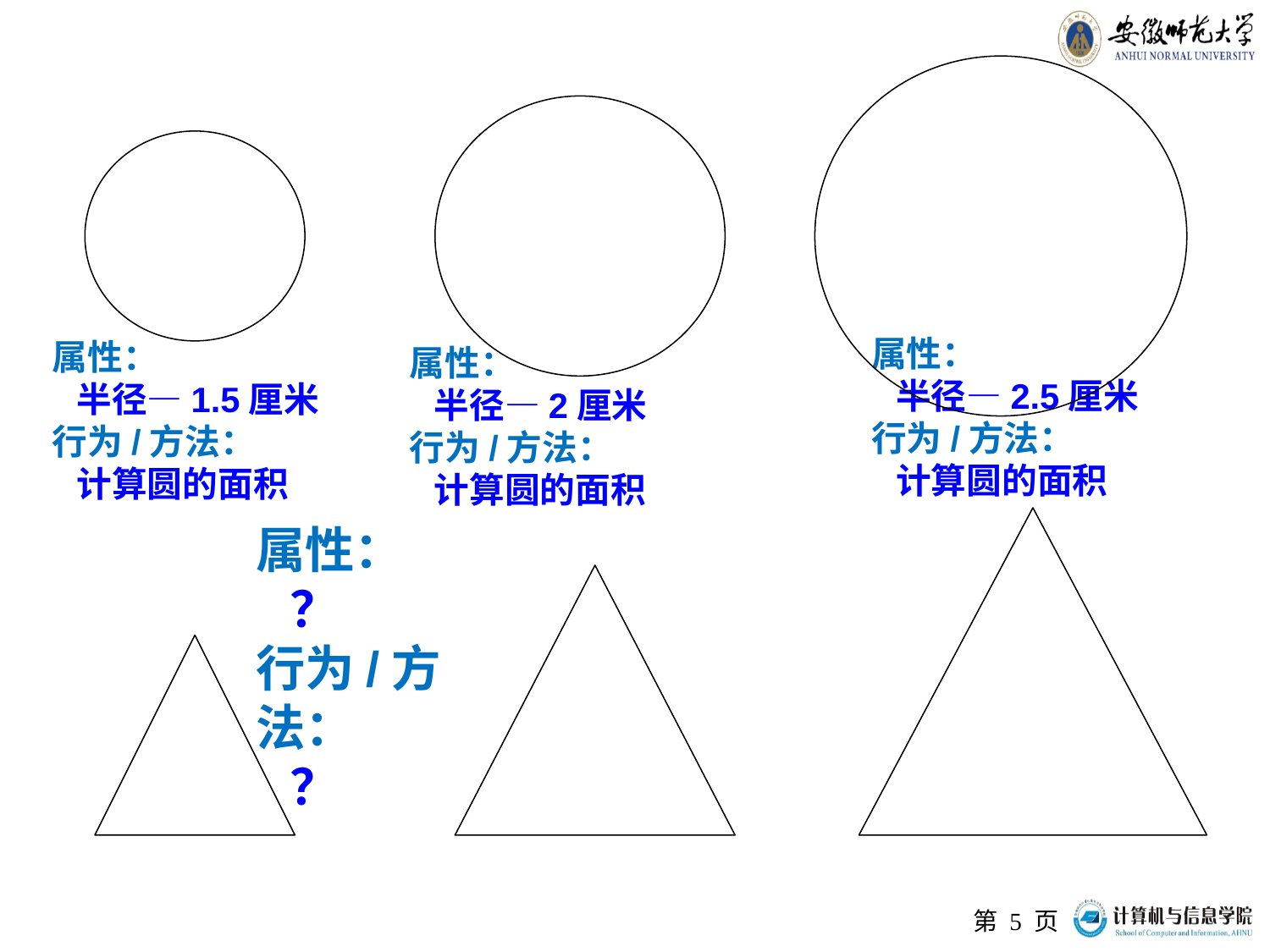

属性：
  半径—2.5厘米
行为/方法：
  计算圆的面积
属性：
  半径—1.5厘米
行为/方法：
  计算圆的面积
属性：
  半径—2厘米
行为/方法：
  计算圆的面积

属性：
  ？
行为/方法：
  ？

第 5 页